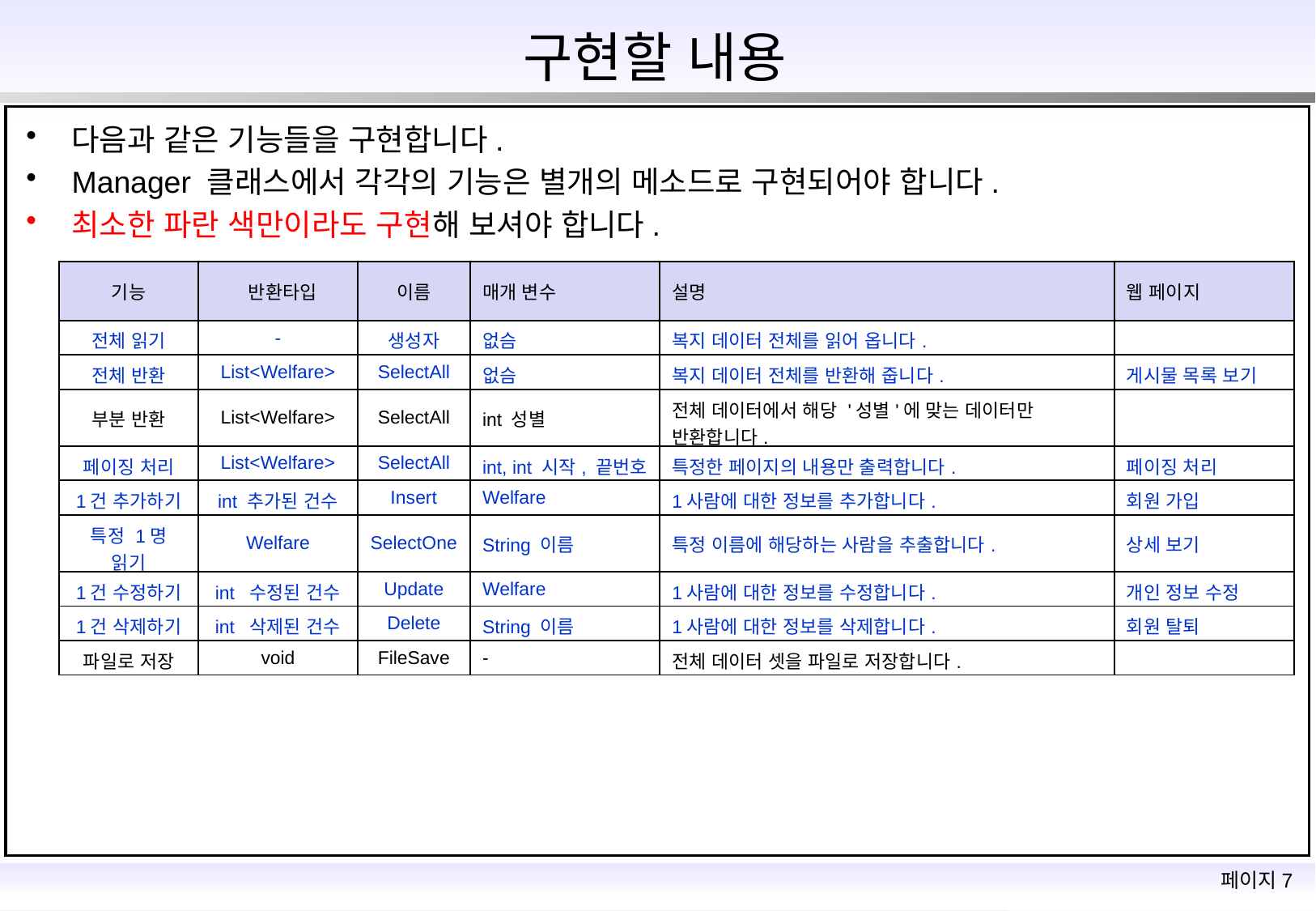

# 구현할 내용
다음과 같은 기능들을 구현합니다.
Manager 클래스에서 각각의 기능은 별개의 메소드로 구현되어야 합니다.
최소한 파란 색만이라도 구현해 보셔야 합니다.
| 기능 | 반환타입 | 이름 | 매개 변수 | 설명 | 웹 페이지 |
| --- | --- | --- | --- | --- | --- |
| 전체 읽기 | - | 생성자 | 없슴 | 복지 데이터 전체를 읽어 옵니다. |  |
| 전체 반환 | List<Welfare> | SelectAll | 없슴 | 복지 데이터 전체를 반환해 줍니다. | 게시물 목록 보기 |
| 부분 반환 | List<Welfare> | SelectAll | int 성별 | 전체 데이터에서 해당 '성별'에 맞는 데이터만 반환합니다. |  |
| 페이징 처리 | List<Welfare> | SelectAll | int, int 시작, 끝번호 | 특정한 페이지의 내용만 출력합니다. | 페이징 처리 |
| 1건 추가하기 | int 추가된 건수 | Insert | Welfare | 1사람에 대한 정보를 추가합니다. | 회원 가입 |
| 특정 1명 읽기 | Welfare | SelectOne | String 이름 | 특정 이름에 해당하는 사람을 추출합니다. | 상세 보기 |
| 1건 수정하기 | int 수정된 건수 | Update | Welfare | 1사람에 대한 정보를 수정합니다. | 개인 정보 수정 |
| 1건 삭제하기 | int 삭제된 건수 | Delete | String 이름 | 1사람에 대한 정보를 삭제합니다. | 회원 탈퇴 |
| 파일로 저장 | void | FileSave | - | 전체 데이터 셋을 파일로 저장합니다. |  |